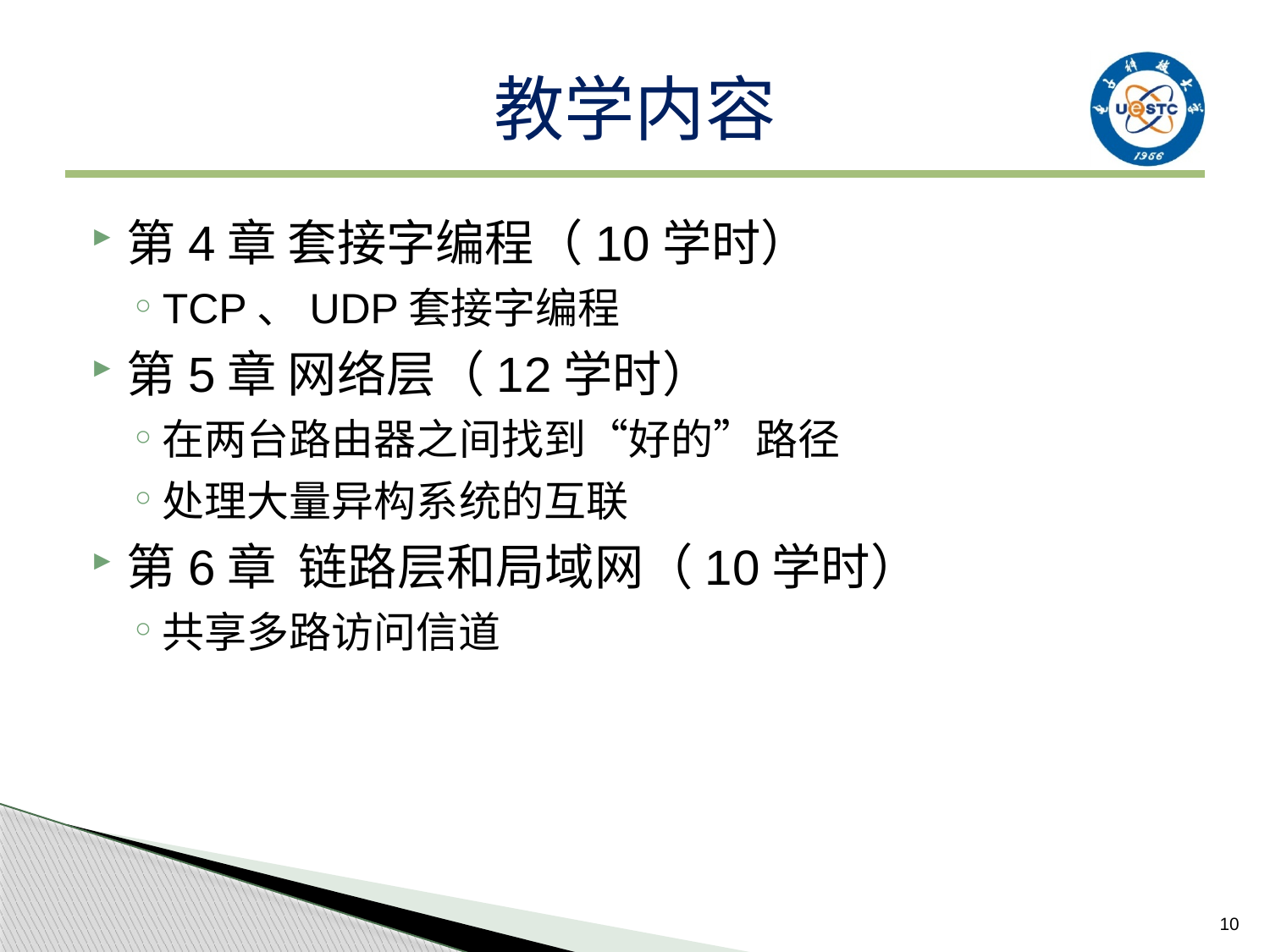

# 教学内容
第4章 套接字编程（10学时）
TCP、UDP套接字编程
第5章 网络层（12学时）
在两台路由器之间找到“好的”路径
处理大量异构系统的互联
第6章  链路层和局域网（10学时）
共享多路访问信道
10